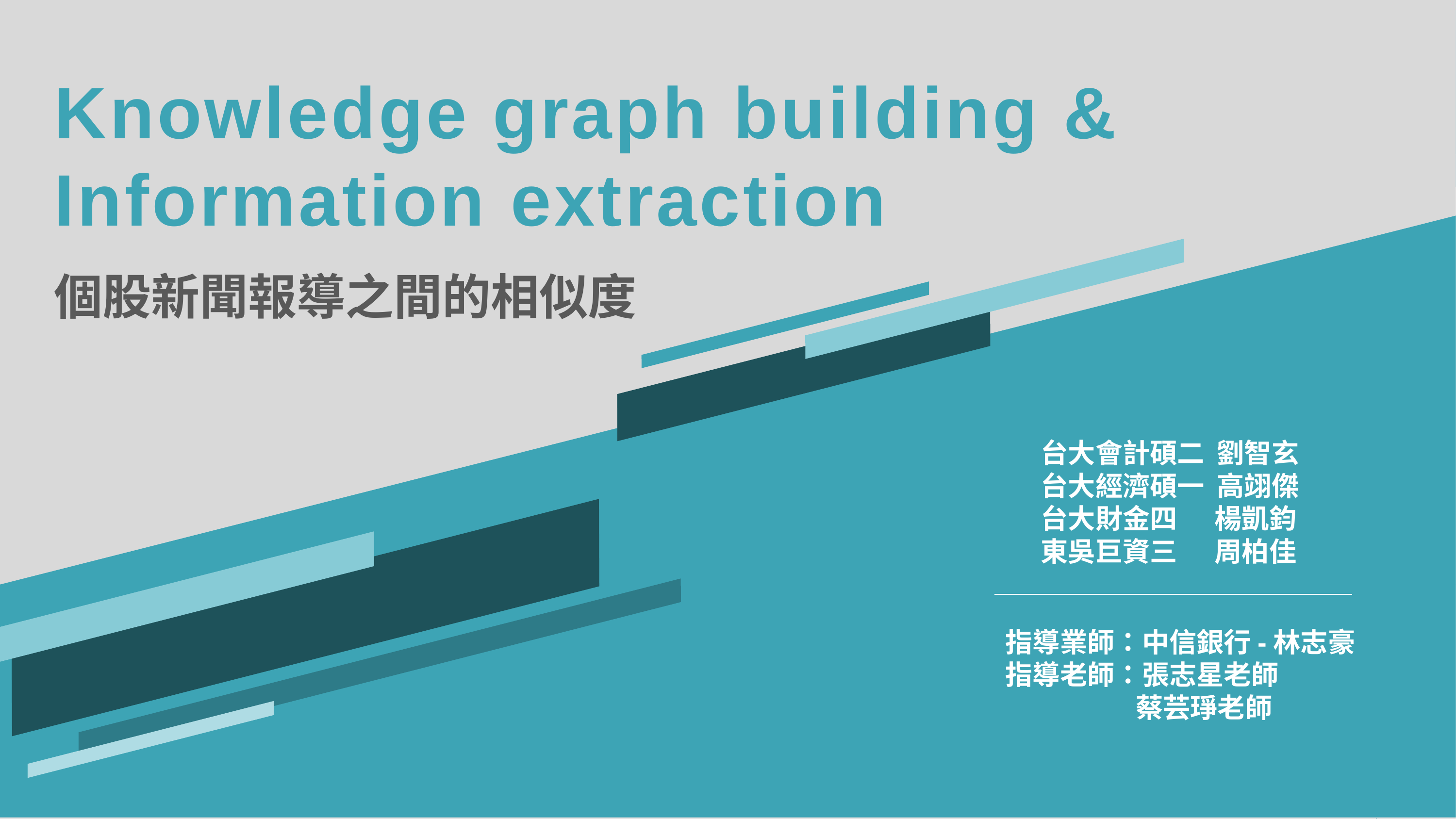

Knowledge graph building &
Information extraction

個股新聞報導之間的相似度

台大會計碩二  劉智玄
台大經濟碩一  高翊傑
台大財金四      楊凱鈞
東吳巨資三      周柏佳

指導業師：中信銀行-林志豪
指導老師：張志星老師
                    蔡芸琤老師